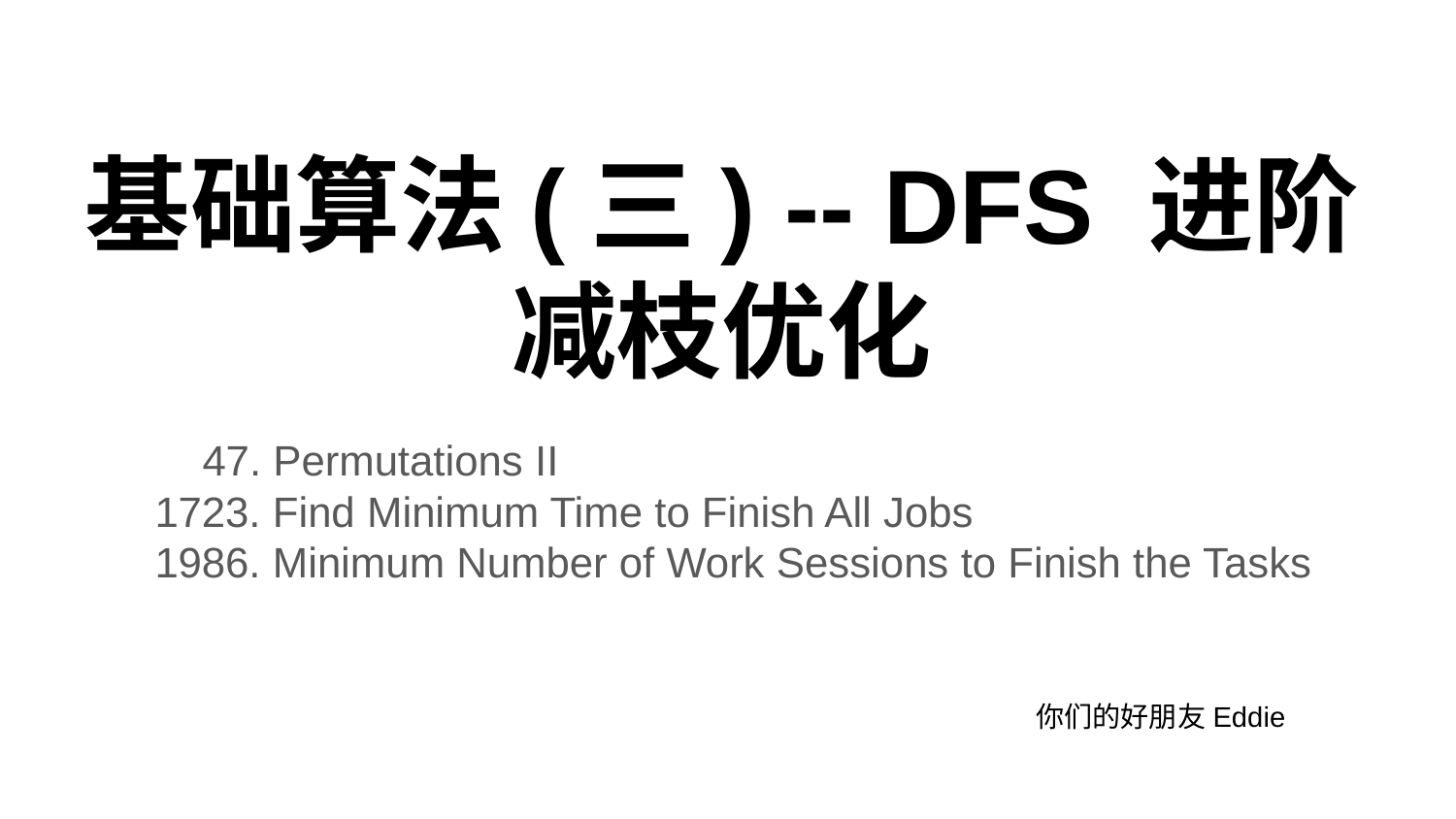

# 基础算法(三) -- DFS 进阶 减枝优化
    47. Permutations II
1723. Find Minimum Time to Finish All Jobs
1986. Minimum Number of Work Sessions to Finish the Tasks

你们的好朋友Eddie